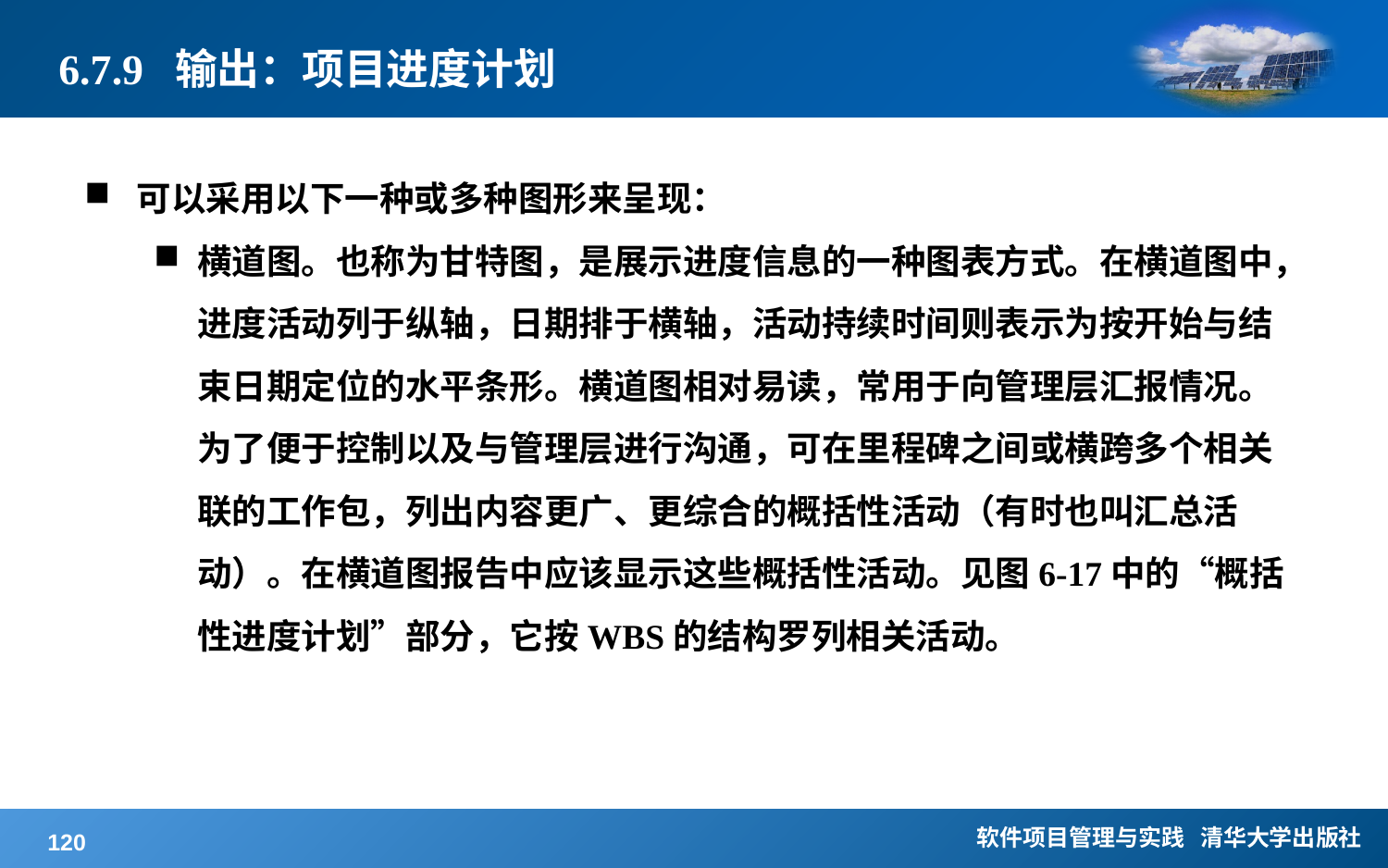

# 6.7.9  输出：项目进度计划
可以采用以下一种或多种图形来呈现：
横道图。也称为甘特图，是展示进度信息的一种图表方式。在横道图中，进度活动列于纵轴，日期排于横轴，活动持续时间则表示为按开始与结束日期定位的水平条形。横道图相对易读，常用于向管理层汇报情况。为了便于控制以及与管理层进行沟通，可在里程碑之间或横跨多个相关联的工作包，列出内容更广、更综合的概括性活动（有时也叫汇总活动）。在横道图报告中应该显示这些概括性活动。见图6-17中的“概括性进度计划”部分，它按WBS的结构罗列相关活动。